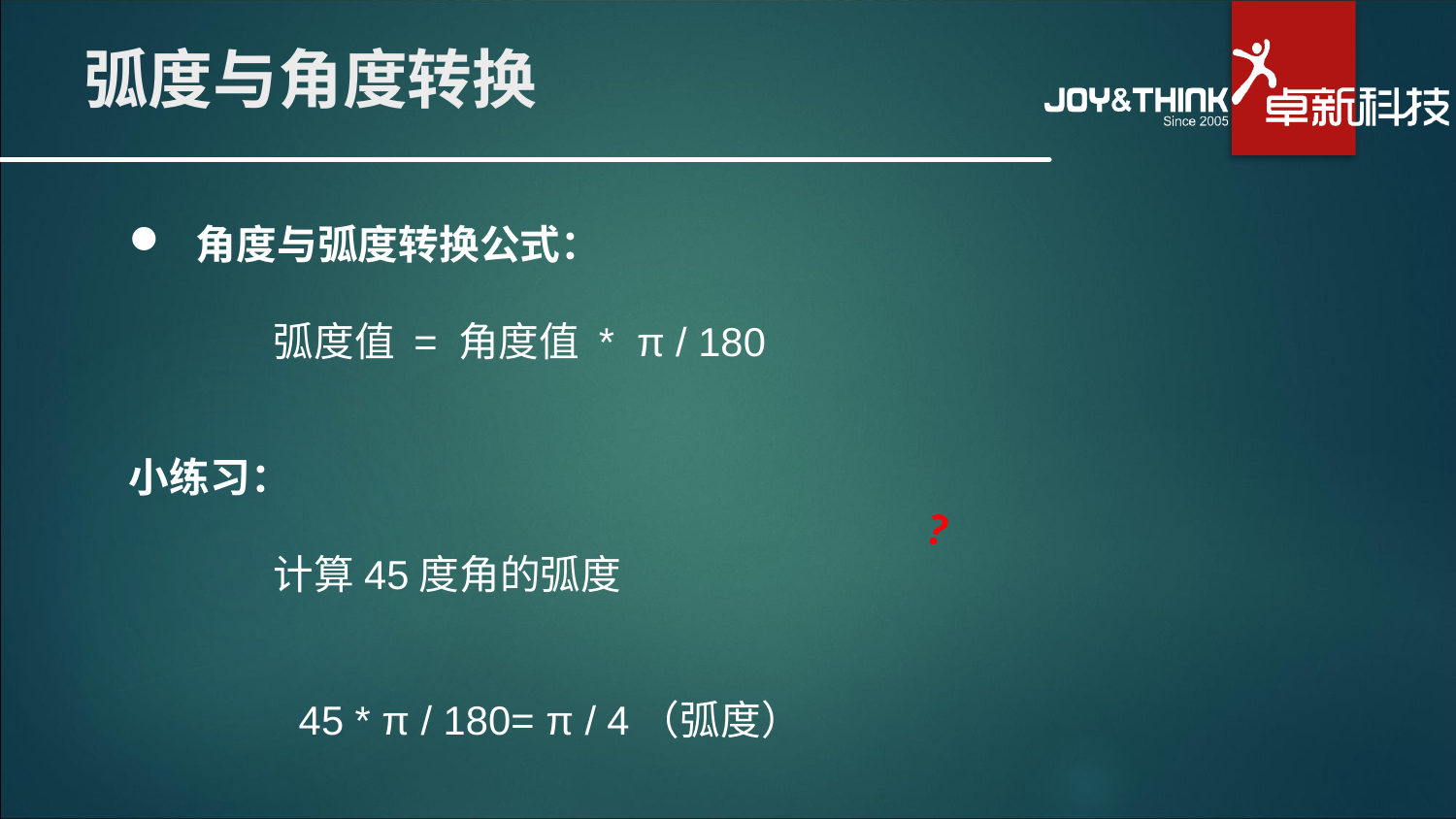

# 弧度与角度转换
角度与弧度转换公式：
                     弧度值 = 角度值 *  π / 180

小练习：
                     计算45度角的弧度

                    45 * π / 180= π / 4（弧度）

？